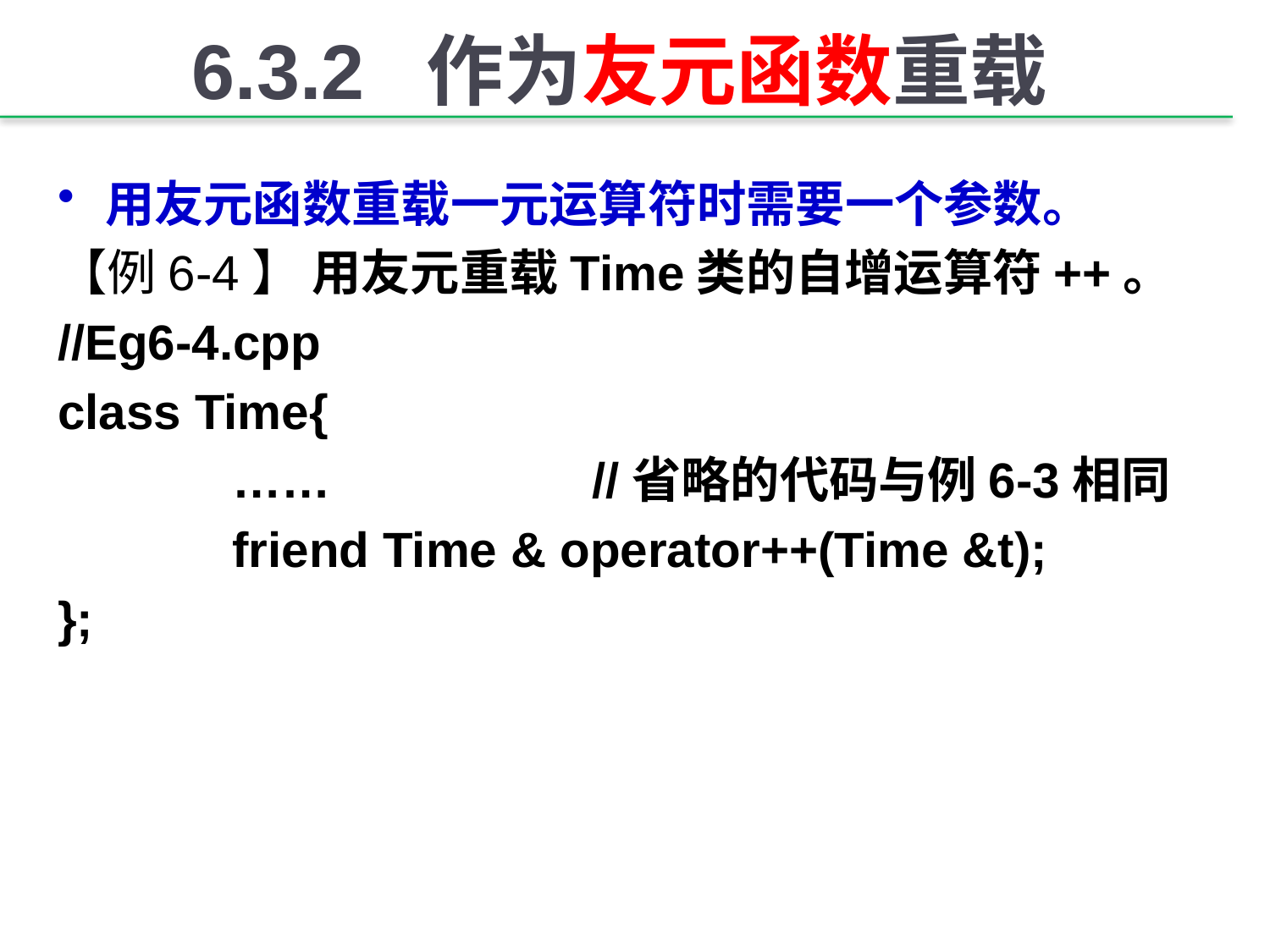

# 6.3.2  作为友元函数重载
用友元函数重载一元运算符时需要一个参数。
【例6-4】 用友元重载Time类的自增运算符++。
//Eg6-4.cpp
class Time{
		……                   //省略的代码与例6-3相同
		friend Time & operator++(Time &t);
};